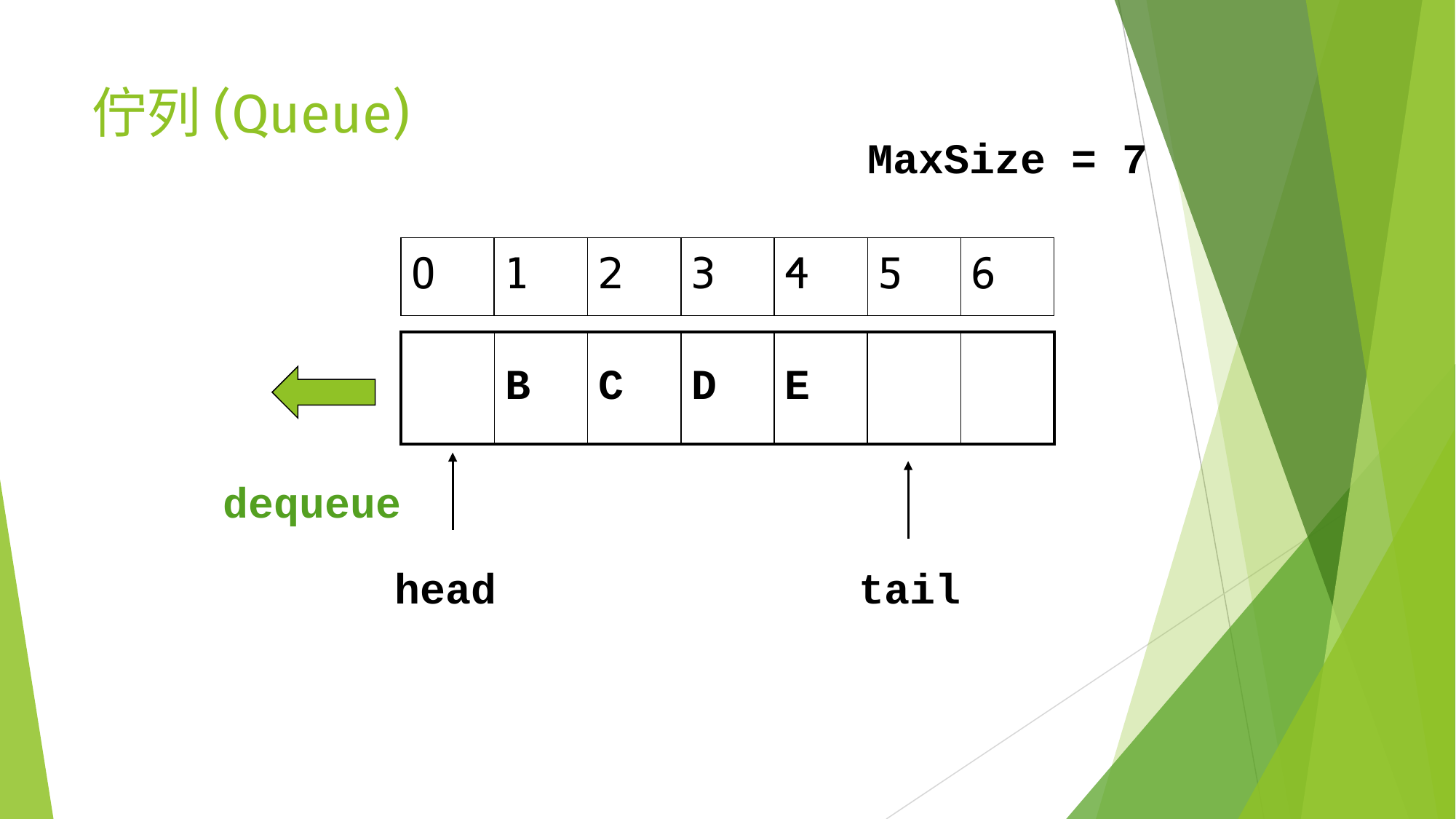

# 佇列(Queue)
MaxSize = 7
| 0 | 1 | 2 | 3 | 4 | 5 | 6 |
| --- | --- | --- | --- | --- | --- | --- |
|  | B | C | D | E |  |  |
| --- | --- | --- | --- | --- | --- | --- |

dequeue
head
tail